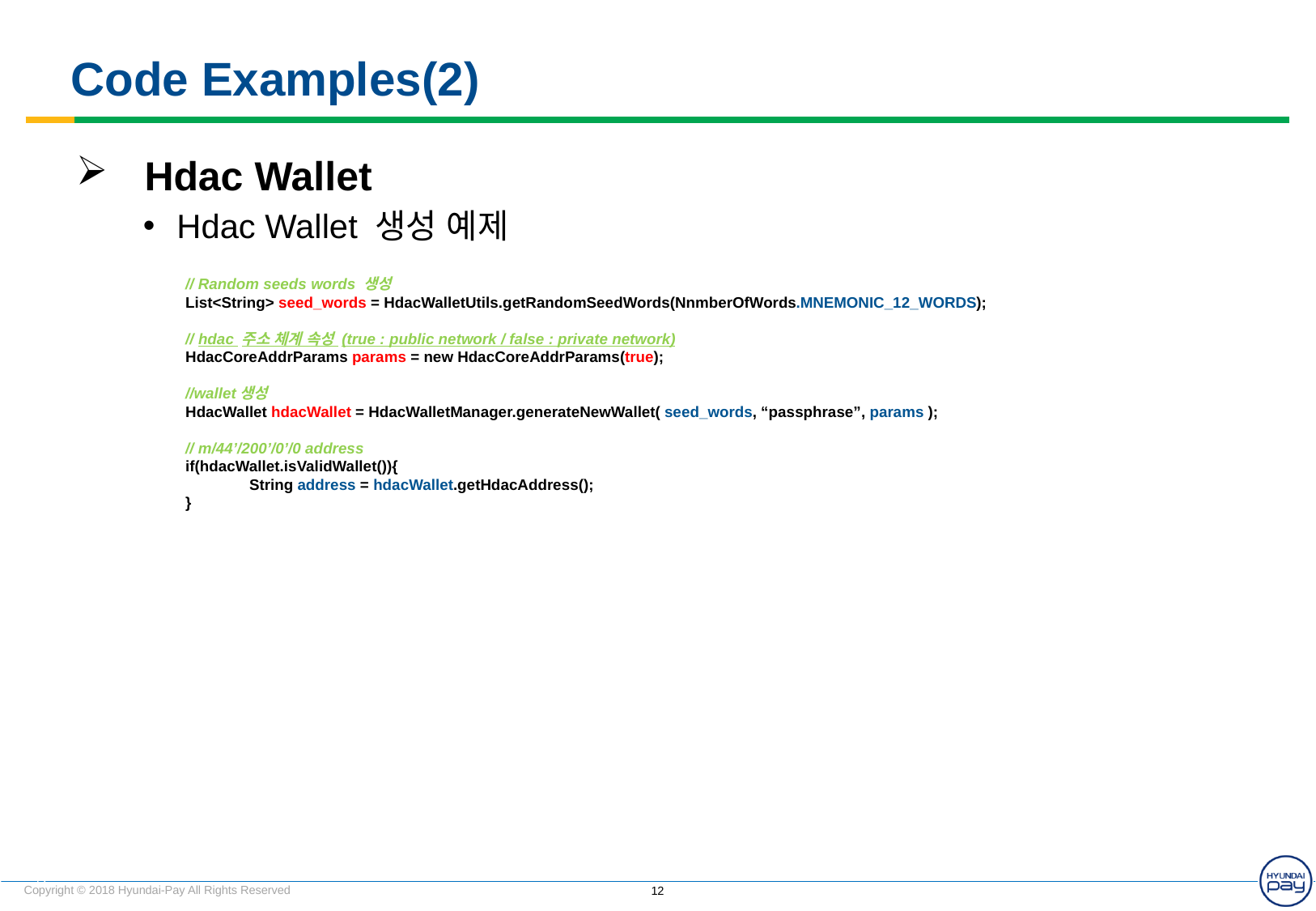

# Code Examples(2)
Hdac Wallet
Hdac Wallet 생성 예제

// Random seeds words 생성
List<String> seed_words = HdacWalletUtils.getRandomSeedWords(NnmberOfWords.MNEMONIC_12_WORDS);

// hdac 주소 체계 속성 (true : public network / false : private network)
HdacCoreAddrParams params = new HdacCoreAddrParams(true);

//wallet생성
HdacWallet hdacWallet = HdacWalletManager.generateNewWallet( seed_words, “passphrase”, params );

// m/44’/200’/0’/0 address
if(hdacWallet.isValidWallet()){
               String address = hdacWallet.getHdacAddress();
}